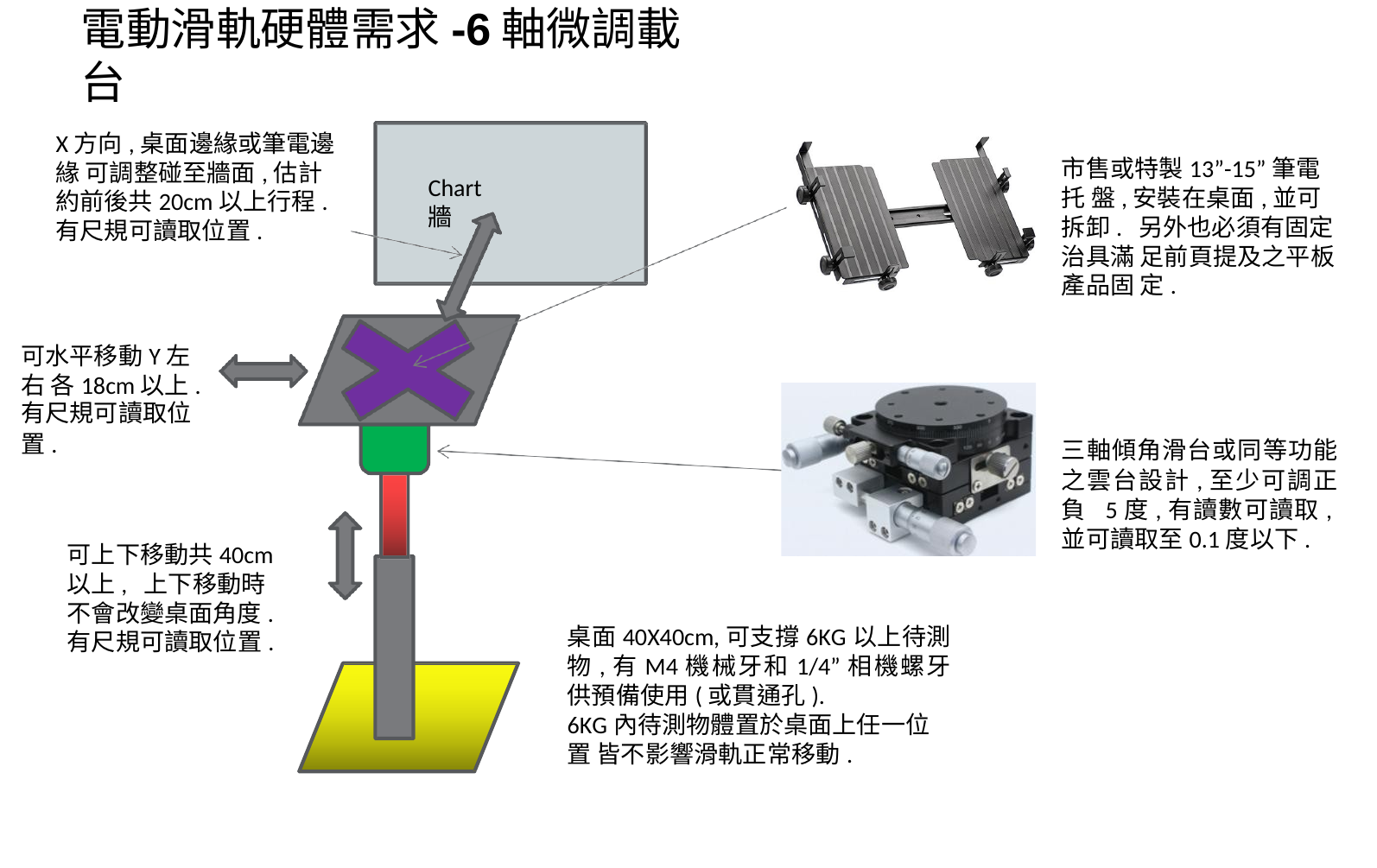

# 電動滑軌硬體需求-6軸微調載台

X方向,桌面邊緣或筆電邊緣 可調整碰至牆面,估計約前後共20cm以上行程.
有尺規可讀取位置.
市售或特製13”-15”筆電托 盤,安裝在桌面,並可拆卸.  另外也必須有固定治具滿 足前頁提及之平板產品固 定.
Chart牆

可水平移動Y左右 各18cm以上.
有尺規可讀取位
置.

三軸傾角滑台或同等功能 之雲台設計,至少可調正負  5度,有讀數可讀取,並可讀取至0.1度以下.
可上下移動共40cm以上,  上下移動時不會改變桌面角度.
有尺規可讀取位置.
桌面40X40cm,可支撐6KG以上待測 物,有M4機械牙和1/4”相機螺牙供預備使用(或貫通孔).
6KG內待測物體置於桌面上任一位置 皆不影響滑軌正常移動.